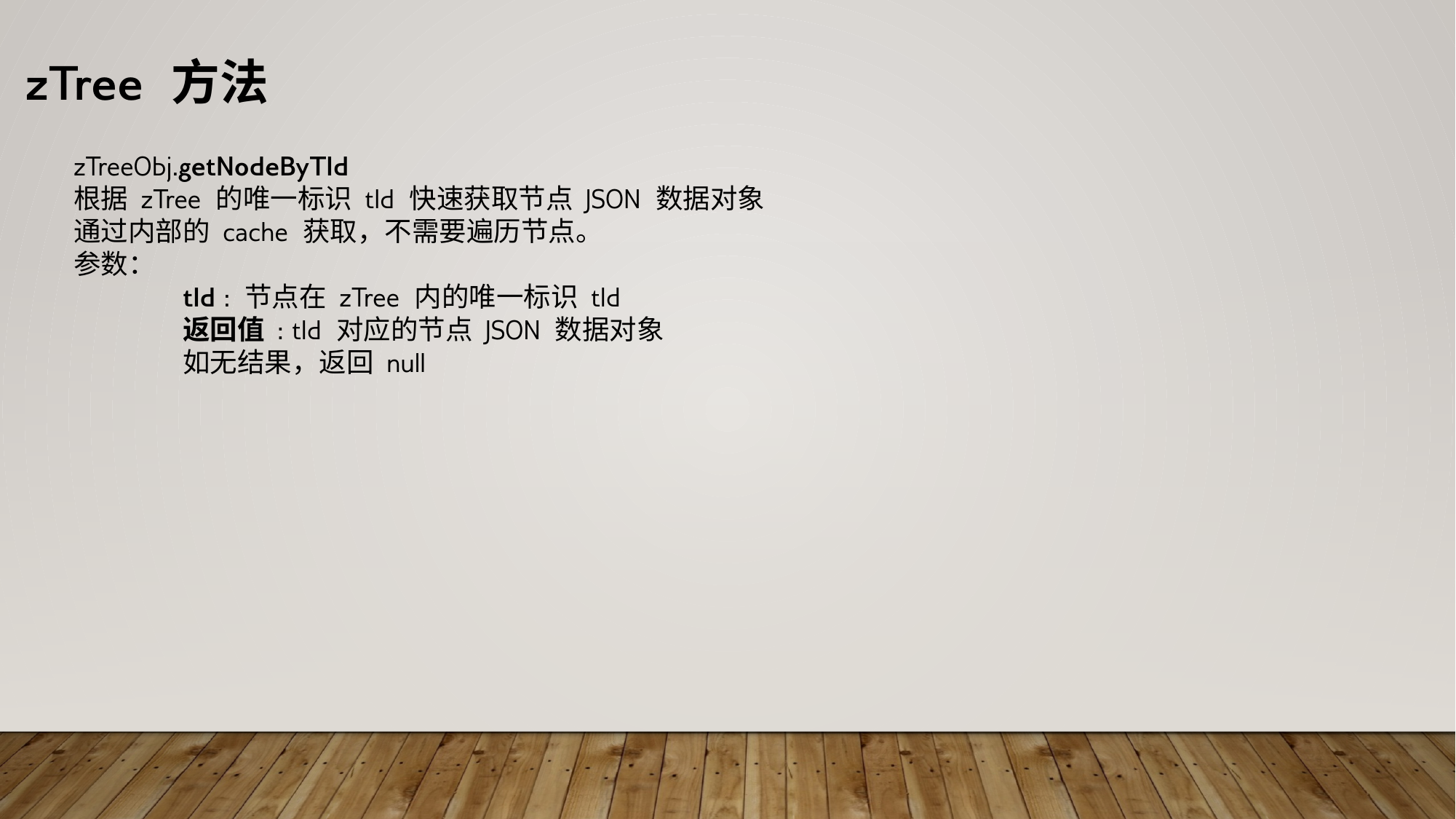

zTree 方法
zTreeObj.getNodeByTId
根据 zTree 的唯一标识 tId 快速获取节点 JSON 数据对象
通过内部的 cache 获取，不需要遍历节点。
参数：
	tId : 节点在 zTree 内的唯一标识 tId
	返回值 : tId 对应的节点 JSON 数据对象
	如无结果，返回 null